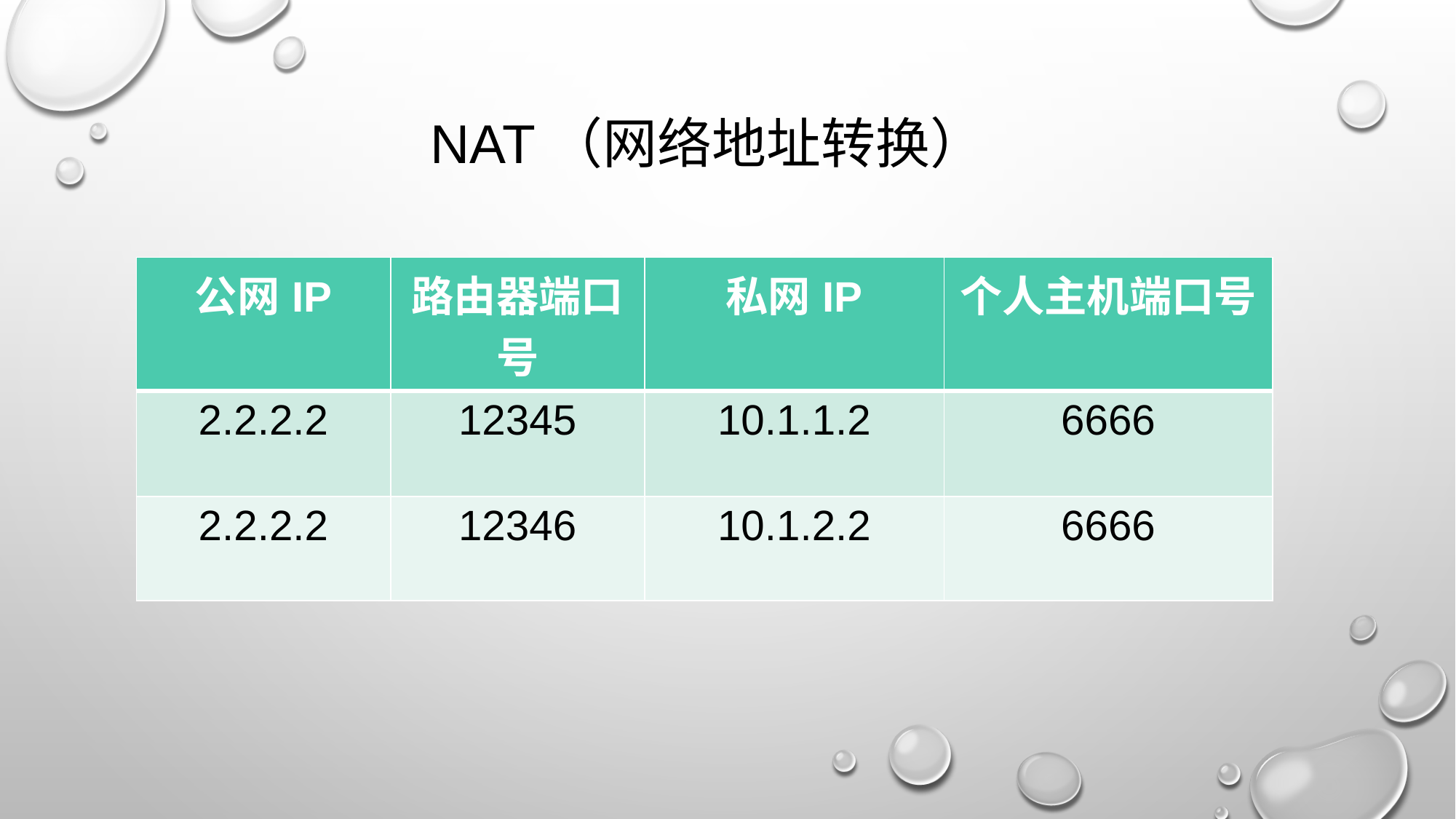

# Nat（网络地址转换）
| 公网IP | 路由器端口号 | 私网IP | 个人主机端口号 |
| --- | --- | --- | --- |
| 2.2.2.2 | 12345 | 10.1.1.2 | 6666 |
| 2.2.2.2 | 12346 | 10.1.2.2 | 6666 |